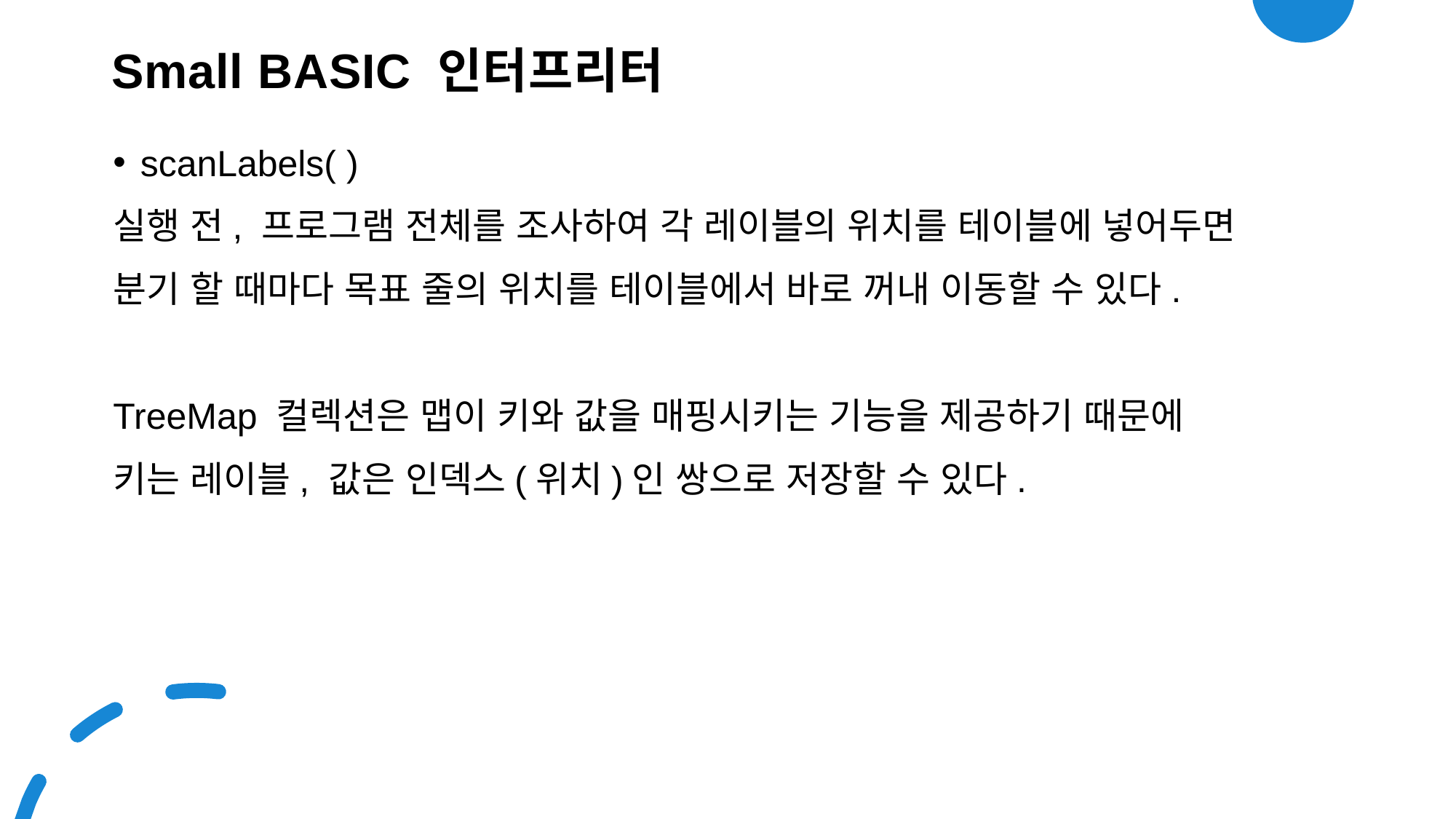

# Small BASIC 인터프리터
scanLabels( )
실행 전, 프로그램 전체를 조사하여 각 레이블의 위치를 테이블에 넣어두면
분기 할 때마다 목표 줄의 위치를 테이블에서 바로 꺼내 이동할 수 있다.

TreeMap 컬렉션은 맵이 키와 값을 매핑시키는 기능을 제공하기 때문에
키는 레이블, 값은 인덱스(위치)인 쌍으로 저장할 수 있다.